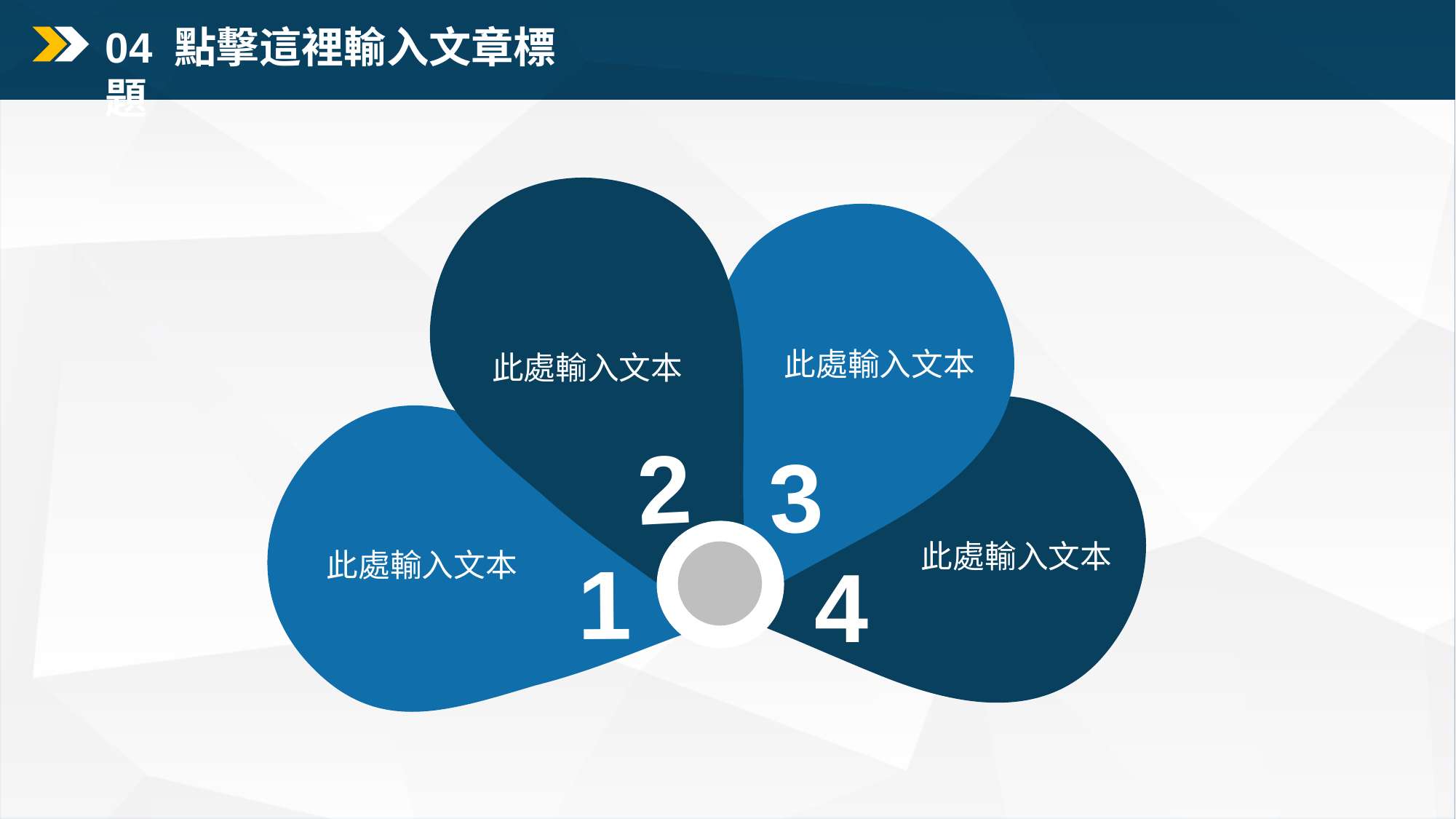

04 點擊這裡輸入文章標題

此處輸入文本
此處輸入文本
此處輸入文本
此處輸入文本
2
3

1
4